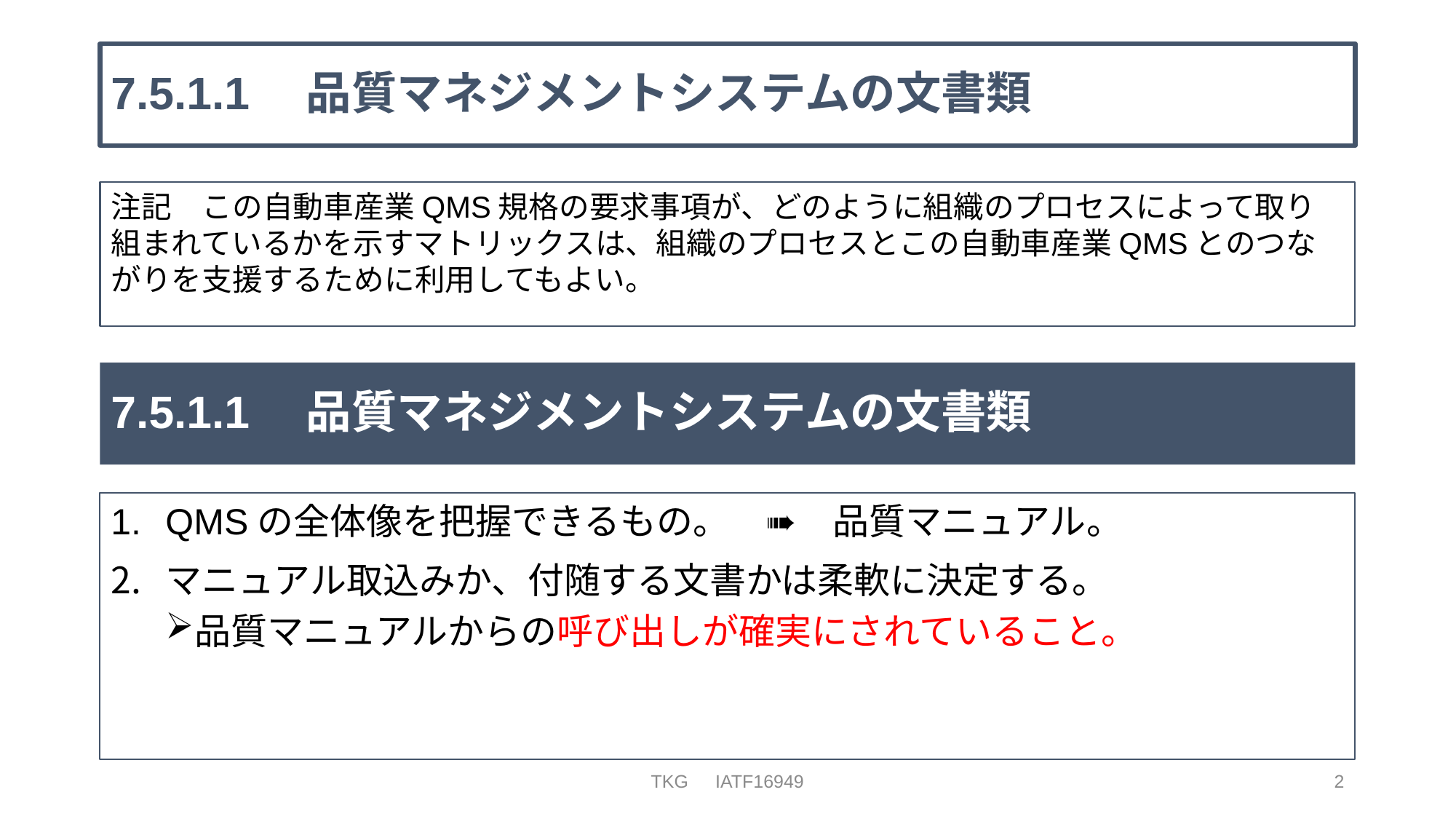

# 7.5.1.1　品質マネジメントシステムの文書類
注記　この自動車産業QMS規格の要求事項が、どのように組織のプロセスによって取り組まれているかを示すマトリックスは、組織のプロセスとこの自動車産業QMSとのつながりを支援するために利用してもよい。
7.5.1.1　品質マネジメントシステムの文書類
QMSの全体像を把握できるもの。　➠　品質マニュアル。
マニュアル取込みか、付随する文書かは柔軟に決定する。
品質マニュアルからの呼び出しが確実にされていること。

TKG　IATF16949
2